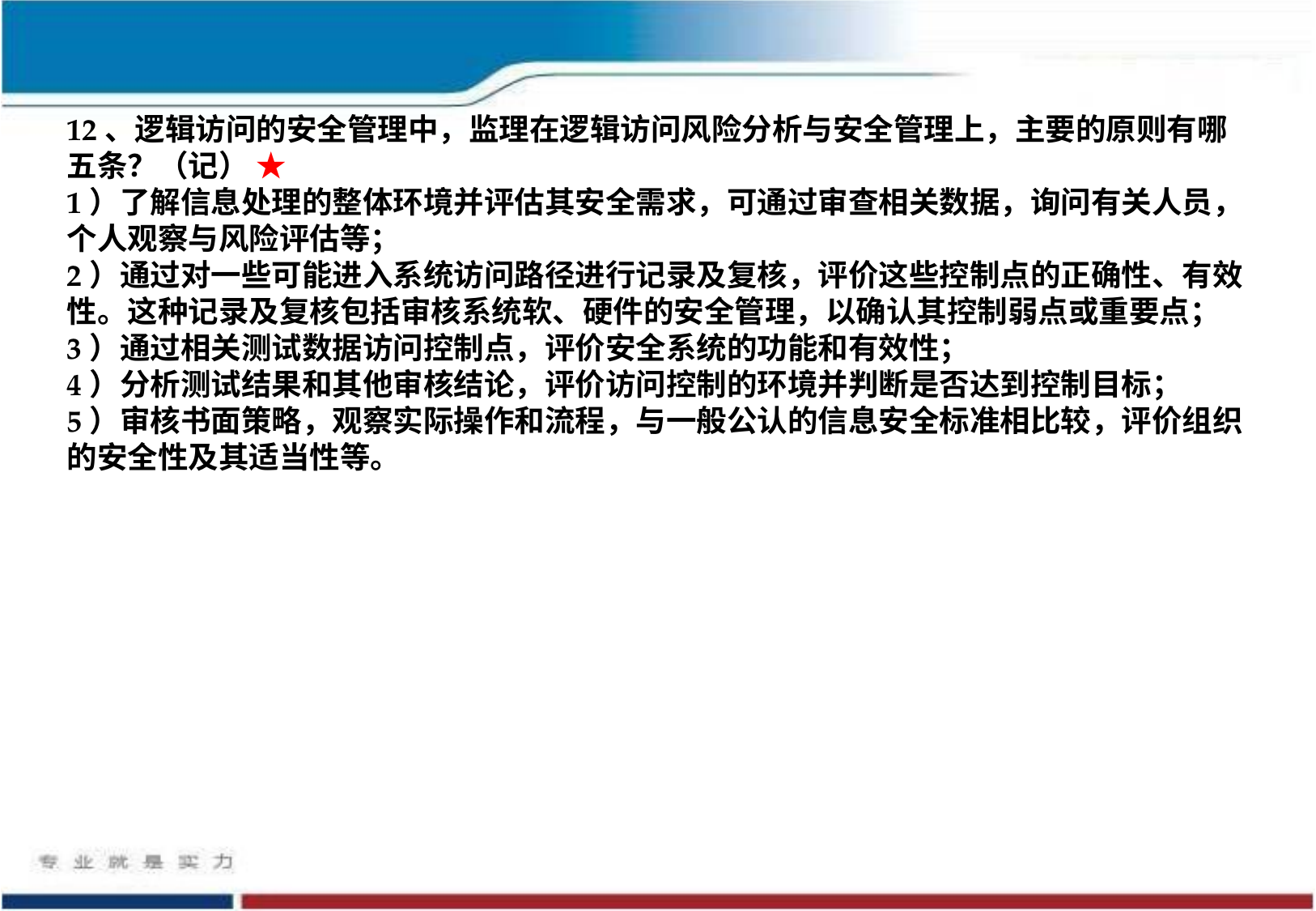

12、逻辑访问的安全管理中，监理在逻辑访问风险分析与安全管理上，主要的原则有哪五条？（记） ★
1）了解信息处理的整体环境并评估其安全需求，可通过审查相关数据，询问有关人员，个人观察与风险评估等；
2）通过对一些可能进入系统访问路径进行记录及复核，评价这些控制点的正确性、有效性。这种记录及复核包括审核系统软、硬件的安全管理，以确认其控制弱点或重要点；
3）通过相关测试数据访问控制点，评价安全系统的功能和有效性；
4）分析测试结果和其他审核结论，评价访问控制的环境并判断是否达到控制目标；
5）审核书面策略，观察实际操作和流程，与一般公认的信息安全标准相比较，评价组织的安全性及其适当性等。